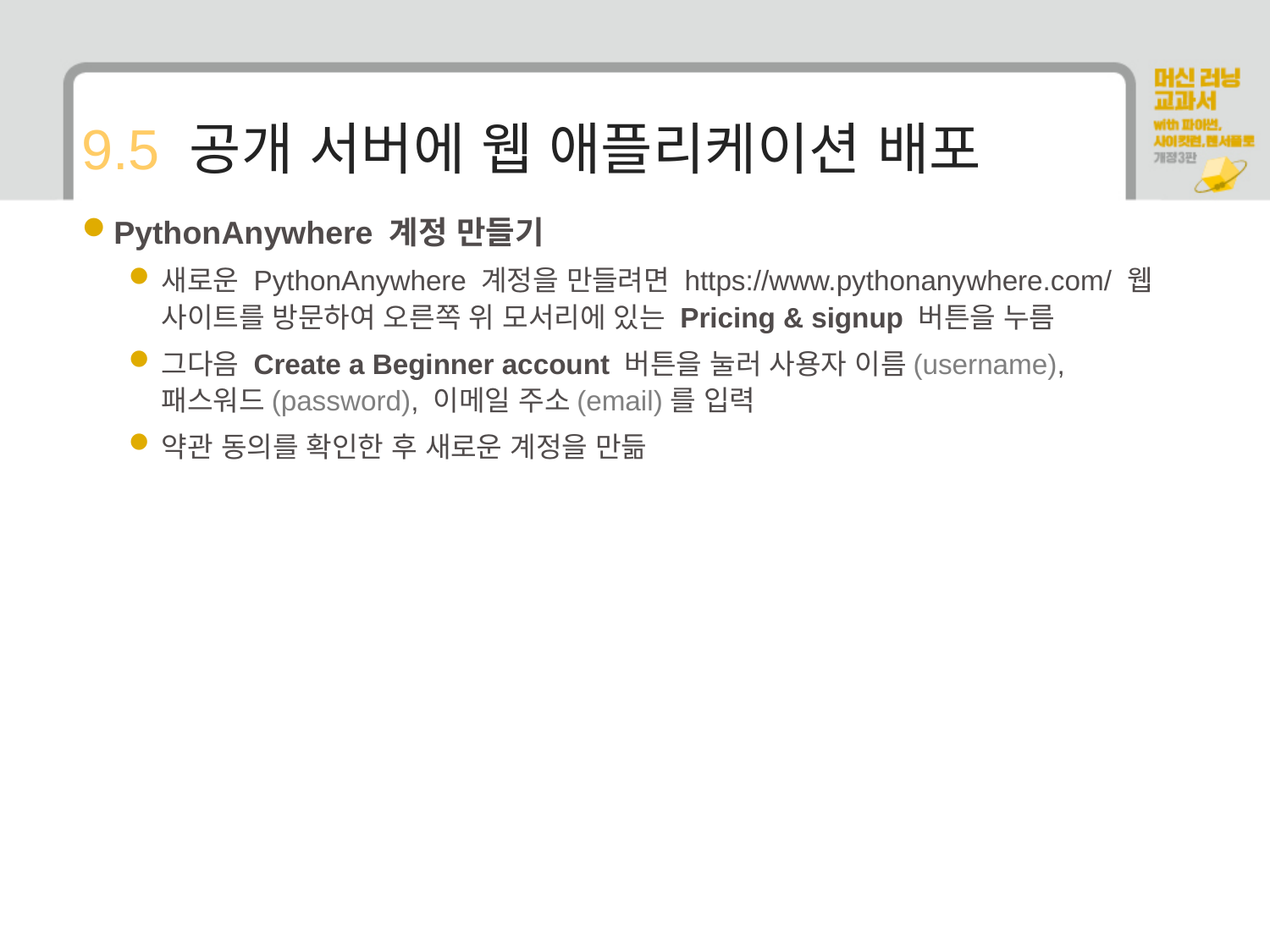

# 9.5 공개 서버에 웹 애플리케이션 배포
PythonAnywhere 계정 만들기
새로운 PythonAnywhere 계정을 만들려면 https://www.pythonanywhere.com/ 웹 사이트를 방문하여 오른쪽 위 모서리에 있는 Pricing & signup 버튼을 누름
그다음 Create a Beginner account 버튼을 눌러 사용자 이름(username), 패스워드(password), 이메일 주소(email)를 입력
약관 동의를 확인한 후 새로운 계정을 만듦